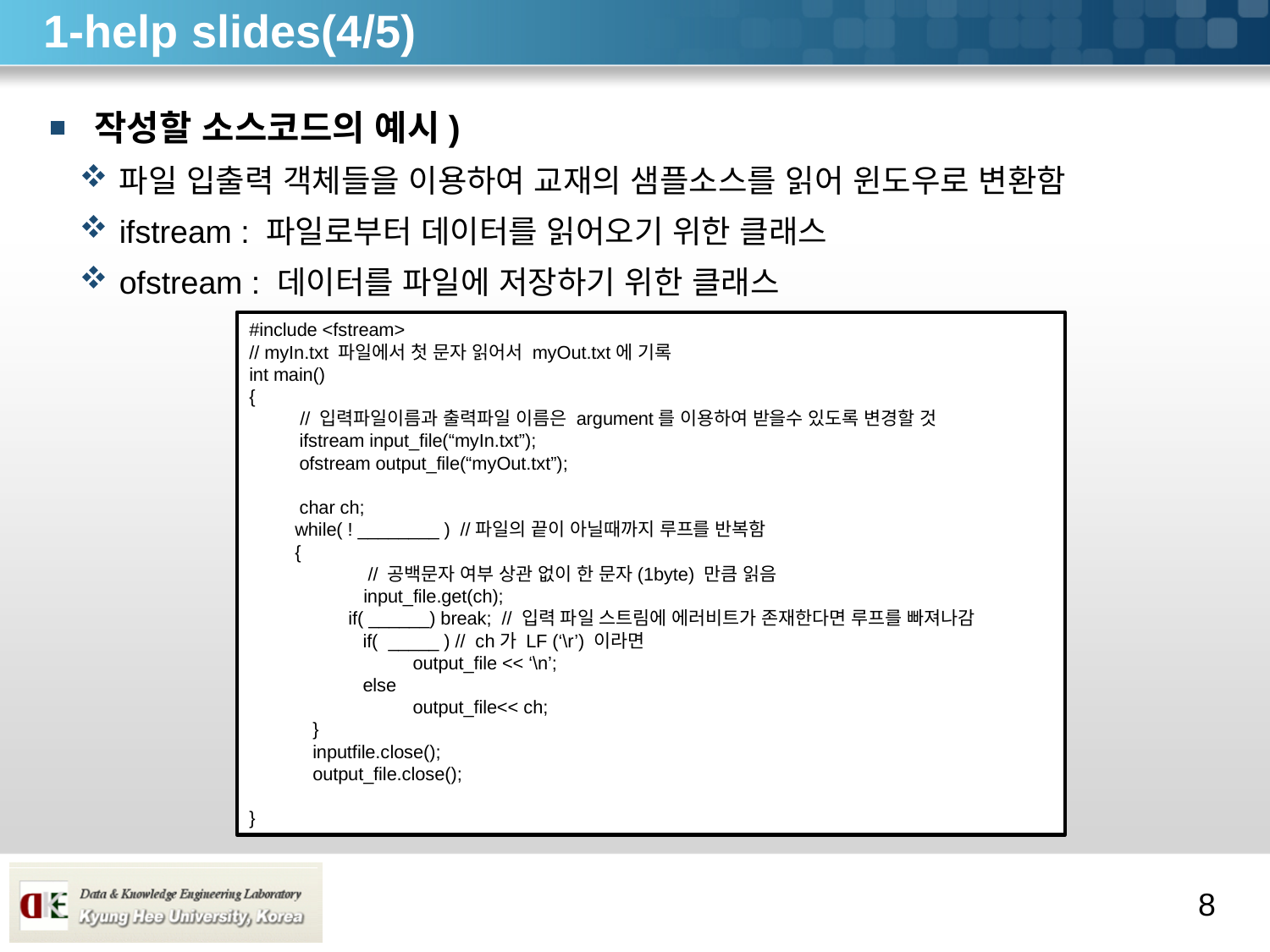

# 1-help slides(4/5)
작성할 소스코드의 예시)
파일 입출력 객체들을 이용하여 교재의 샘플소스를 읽어 윈도우로 변환함
ifstream : 파일로부터 데이터를 읽어오기 위한 클래스
ofstream : 데이터를 파일에 저장하기 위한 클래스

#include <fstream>
// myIn.txt 파일에서 첫 문자 읽어서 myOut.txt에 기록
int main()
{
          // 입력파일이름과 출력파일 이름은 argument를 이용하여 받을수 있도록 변경할 것
	ifstream input_file(“myIn.txt”);
	ofstream output_file(“myOut.txt”);

	char ch;
         while( ! ________ )  //파일의 끝이 아닐때까지 루프를 반복함
         {
	 // 공백문자 여부 상관 없이 한 문자(1byte) 만큼 읽음
          input_file.get(ch);
       if( ______) break;  // 입력 파일 스트림에 에러비트가 존재한다면 루프를 빠져나감
	if(  _____ ) //  ch가 LF (‘\r’) 이라면
		output_file << ‘\n’;
	else
		output_file<< ch;
}
inputfile.close();
output_file.close();

}